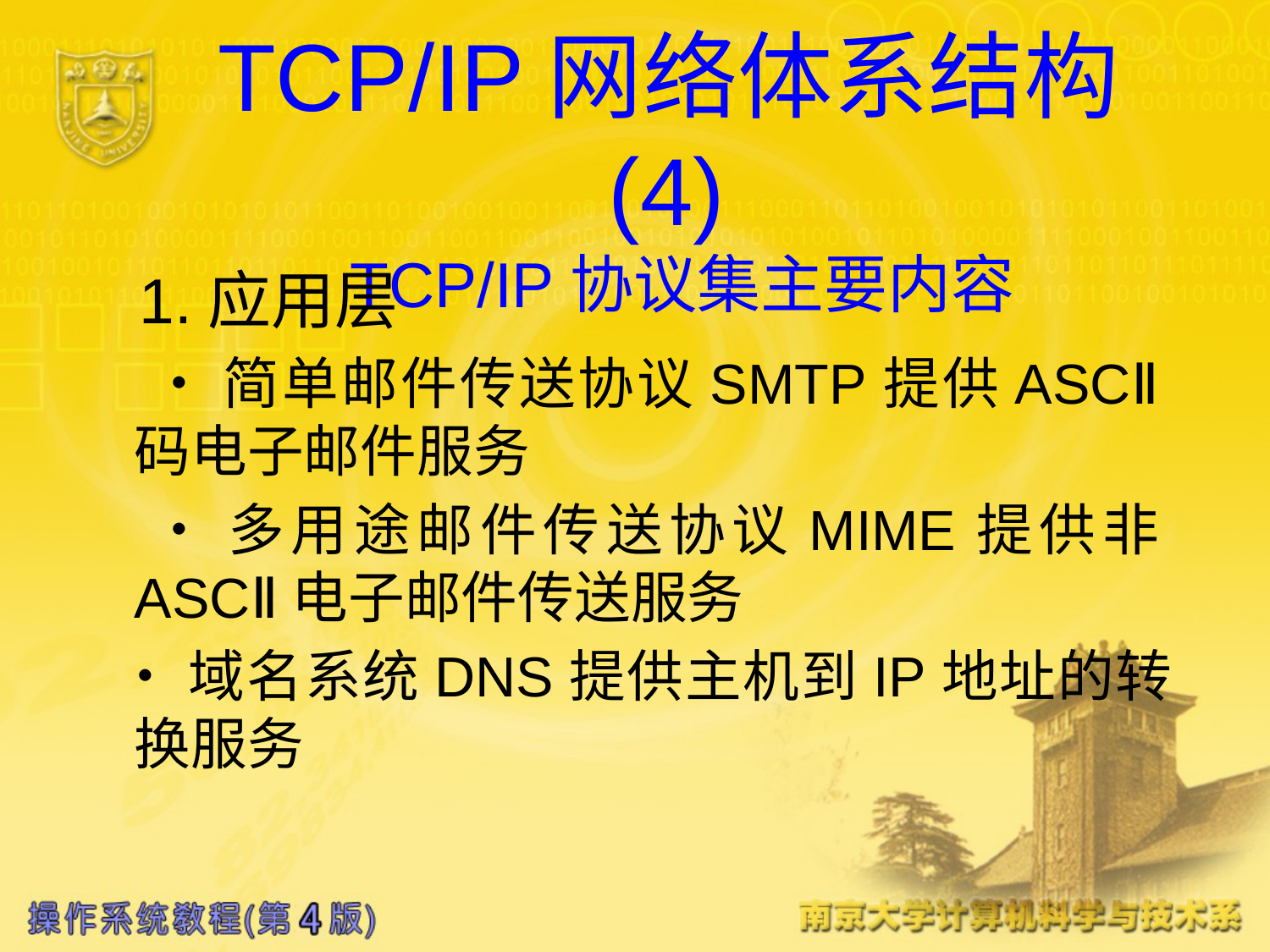

# TCP/IP网络体系结构(4) TCP/IP协议集主要内容
   1.应用层
    •简单邮件传送协议SMTP提供ASCⅡ码电子邮件服务
   •多用途邮件传送协议MIME提供非ASCⅡ电子邮件传送服务
  •域名系统DNS提供主机到IP地址的转换服务